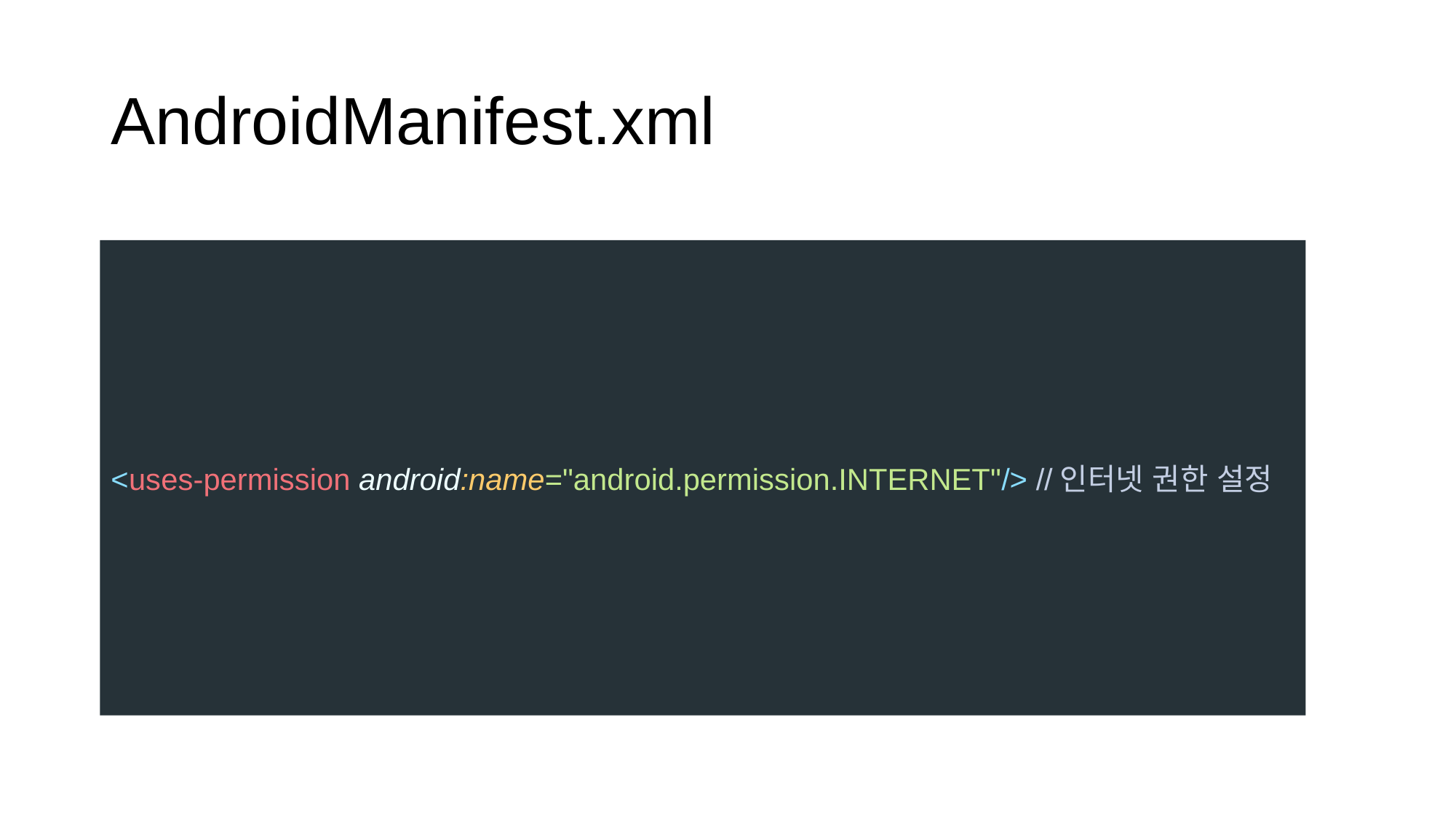

# AndroidManifest.xml
<uses-permission android:name="android.permission.INTERNET"/> //인터넷 권한 설정